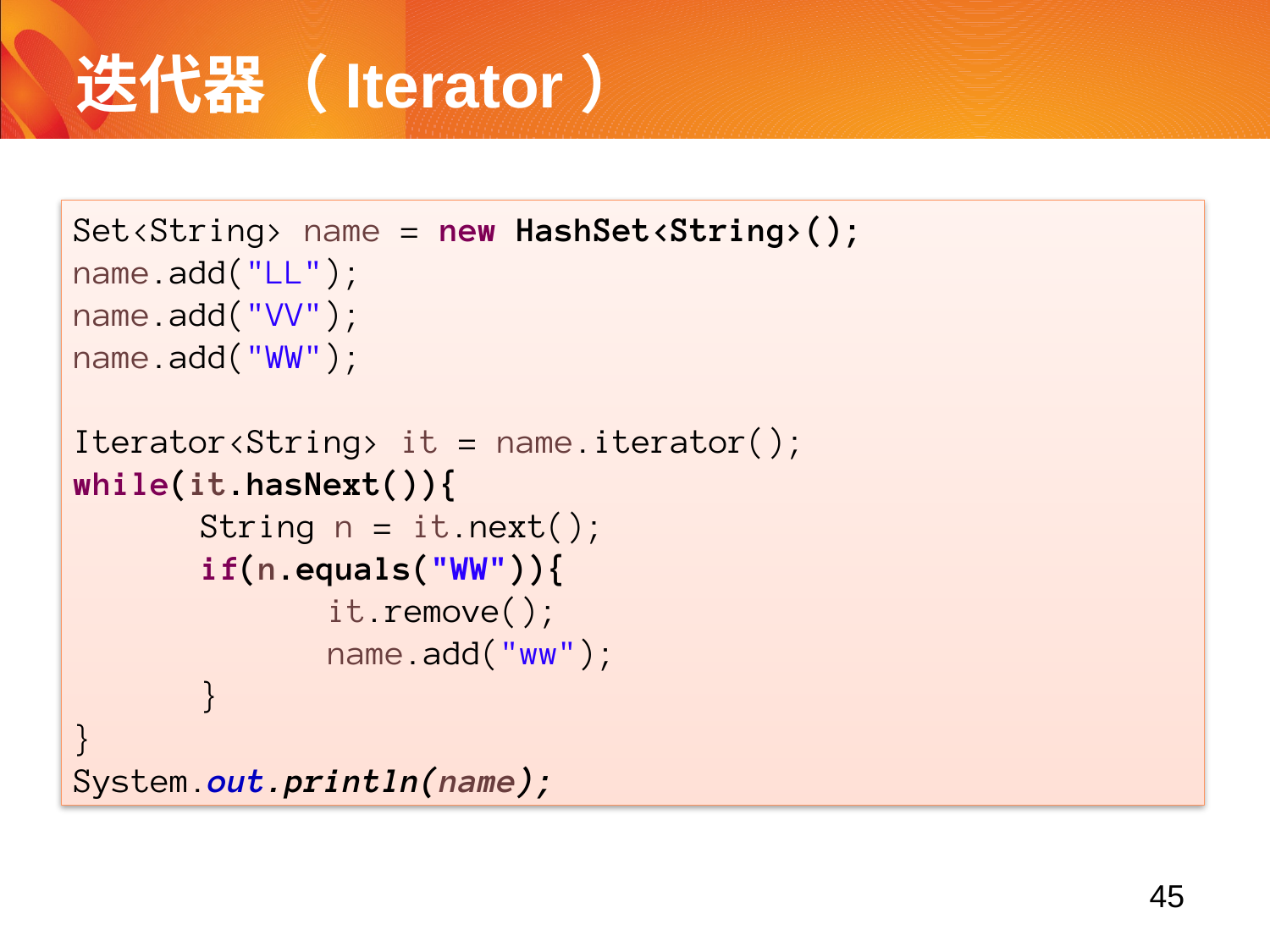

# 迭代器（Iterator）

Set<String> name = new HashSet<String>();
name.add("LL");
name.add("VV");
name.add("WW");

Iterator<String> it = name.iterator();
while(it.hasNext()){
	String n = it.next();
	if(n.equals("WW")){
		it.remove();
		name.add("ww");
	}
}
System.out.println(name);